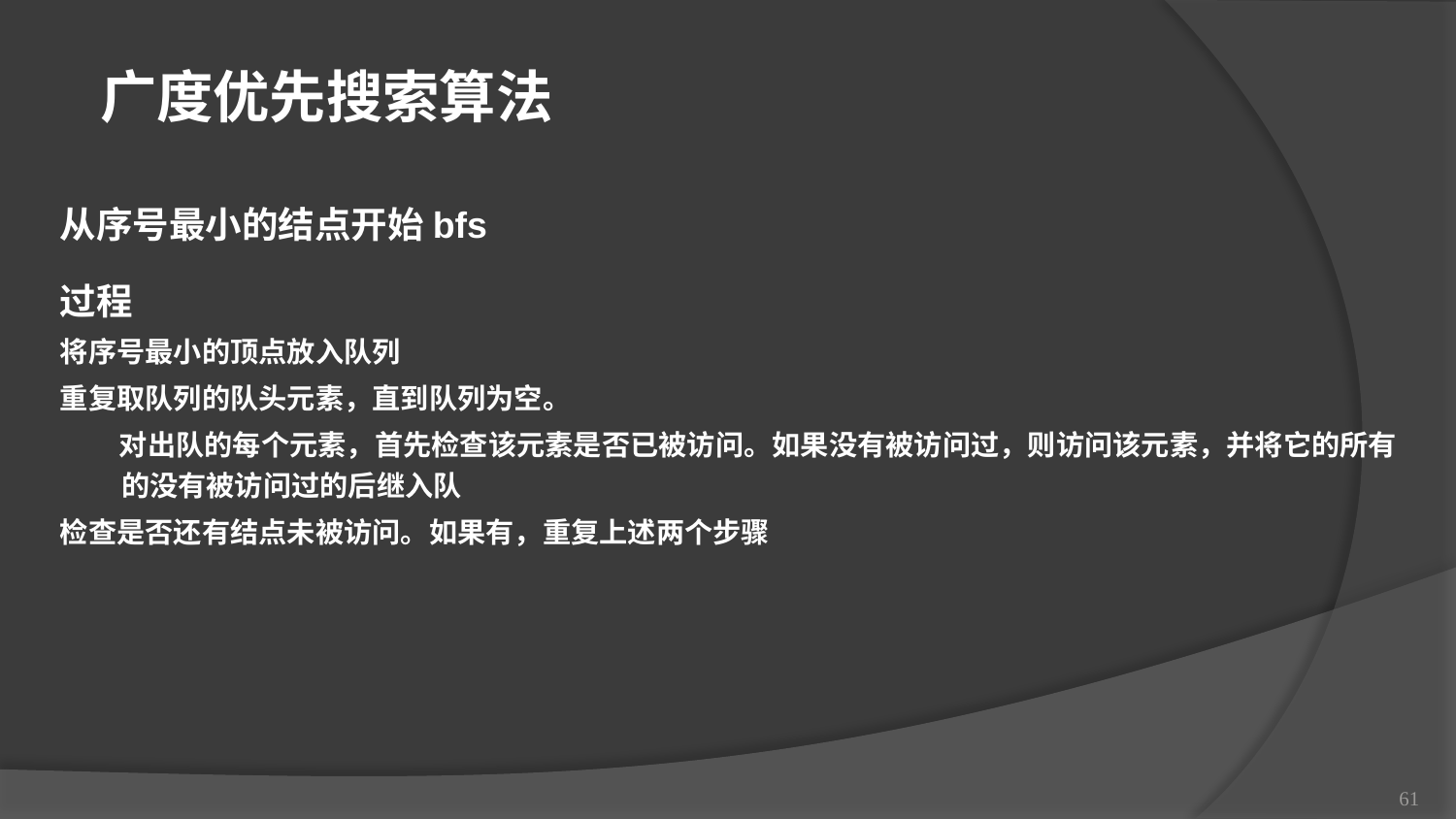

广度优先搜索算法
从序号最小的结点开始bfs
过程
将序号最小的顶点放入队列
重复取队列的队头元素，直到队列为空。
        对出队的每个元素，首先检查该元素是否已被访问。如果没有被访问过，则访问该元素，并将它的所有的没有被访问过的后继入队
检查是否还有结点未被访问。如果有，重复上述两个步骤
61